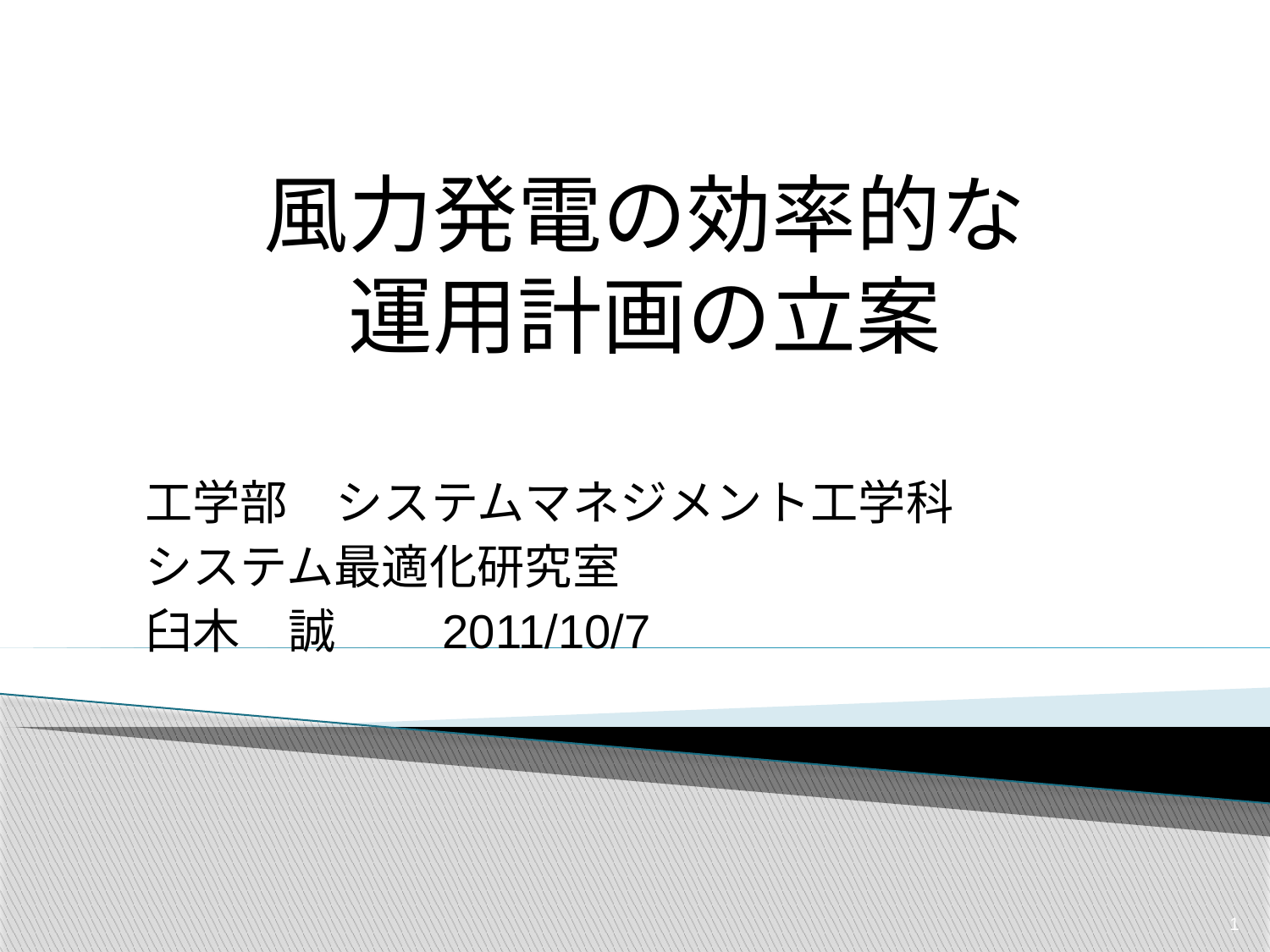

# 風力発電の効率的な 運用計画の立案
工学部　システムマネジメント工学科
システム最適化研究室
臼木　誠　　2011/10/7
1